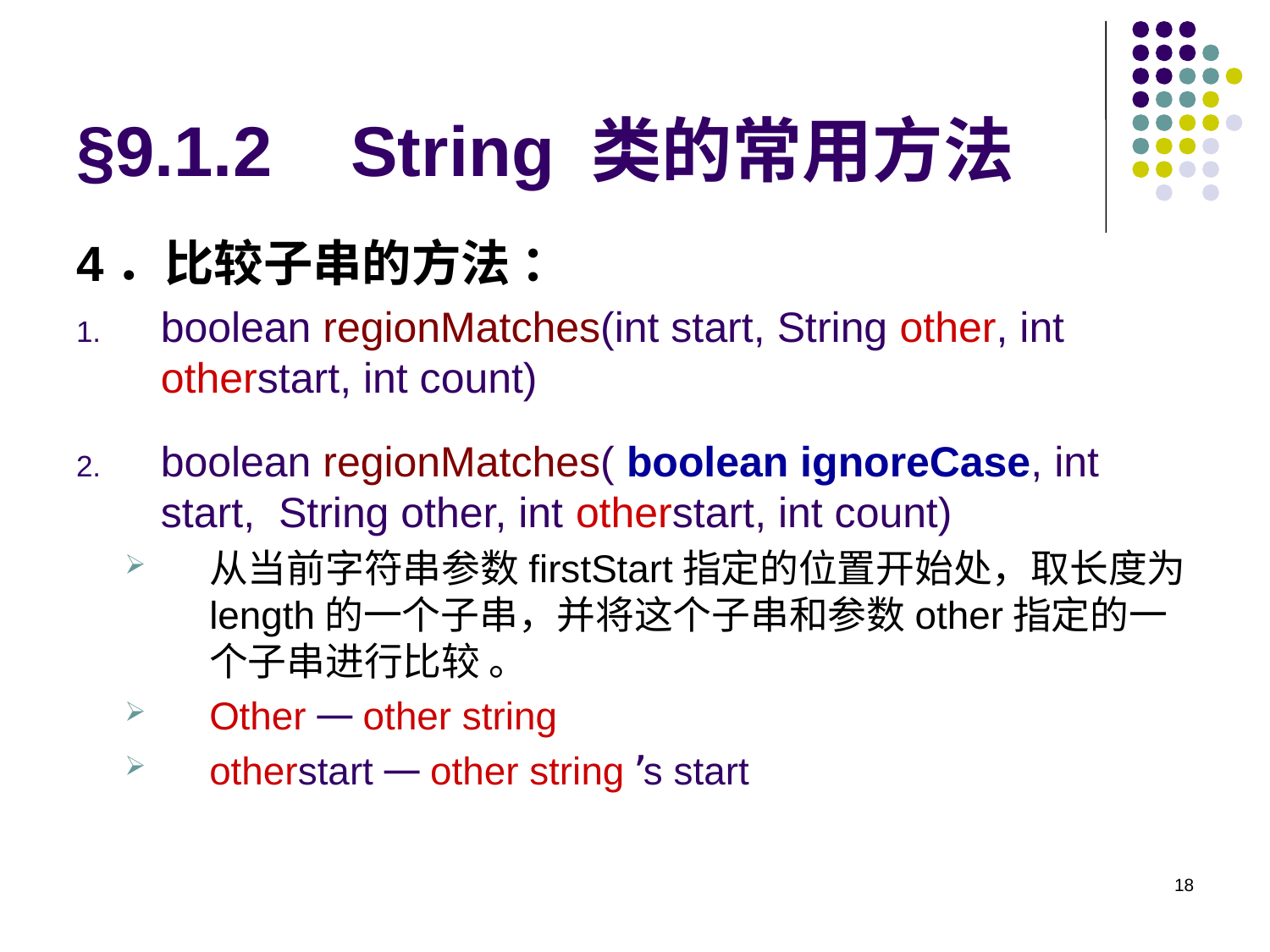

# §9.1.2    String 类的常用方法
4．比较子串的方法 ：
boolean regionMatches(int start, String other, int otherstart, int count)

boolean regionMatches( boolean ignoreCase, int start,  String other, int otherstart, int count)
从当前字符串参数firstStart指定的位置开始处，取长度为length的一个子串，并将这个子串和参数other指定的一个子串进行比较 。
Other — other string
otherstart — other string ’s start

18